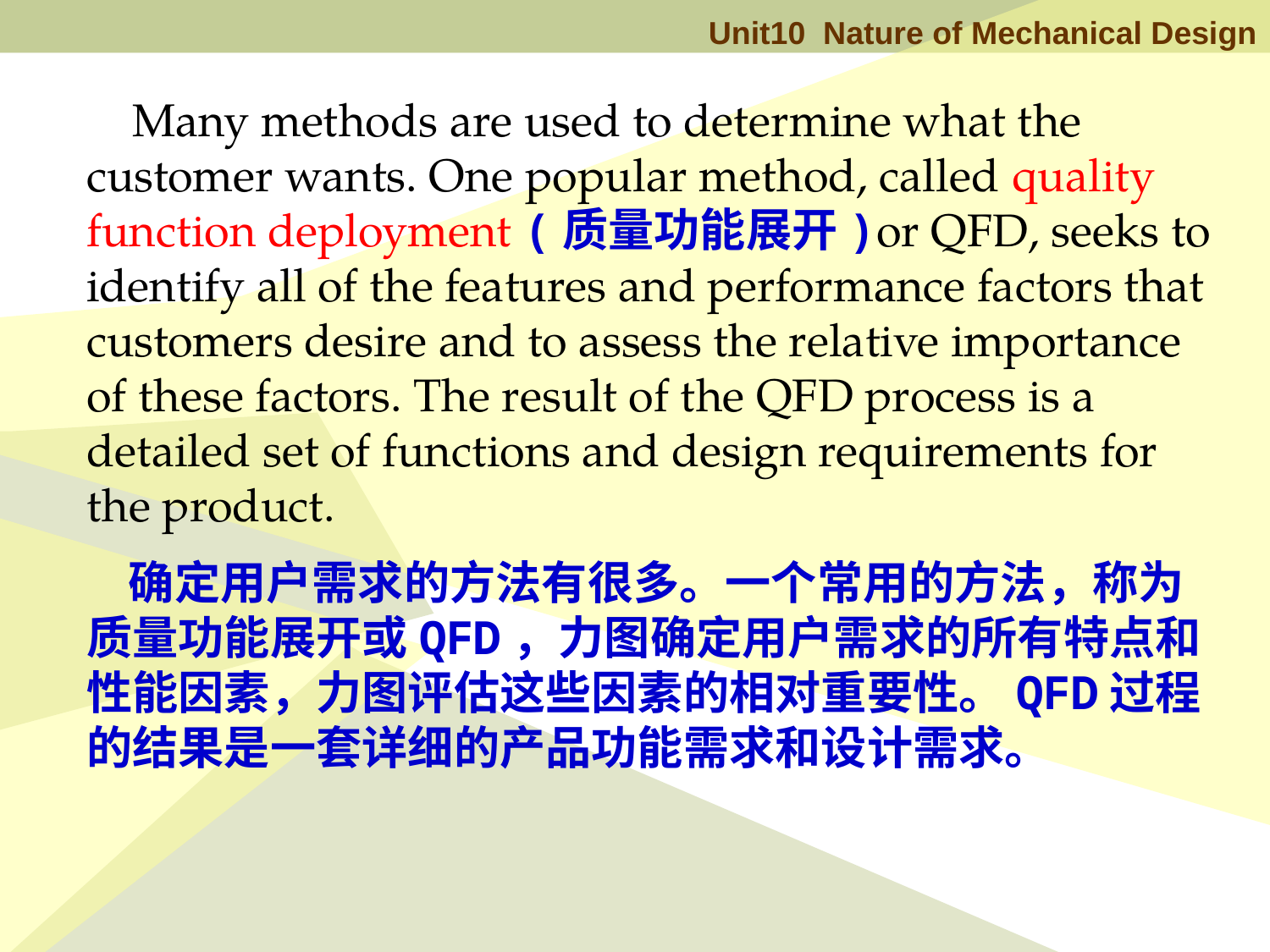

Many methods are used to determine what the customer wants. One popular method, called quality function deployment (质量功能展开)or QFD, seeks to identify all of the features and performance factors that customers desire and to assess the relative importance of these factors. The result of the QFD process is a detailed set of functions and design requirements for the product.
   确定用户需求的方法有很多。一个常用的方法，称为质量功能展开或QFD，力图确定用户需求的所有特点和性能因素，力图评估这些因素的相对重要性。QFD过程的结果是一套详细的产品功能需求和设计需求。